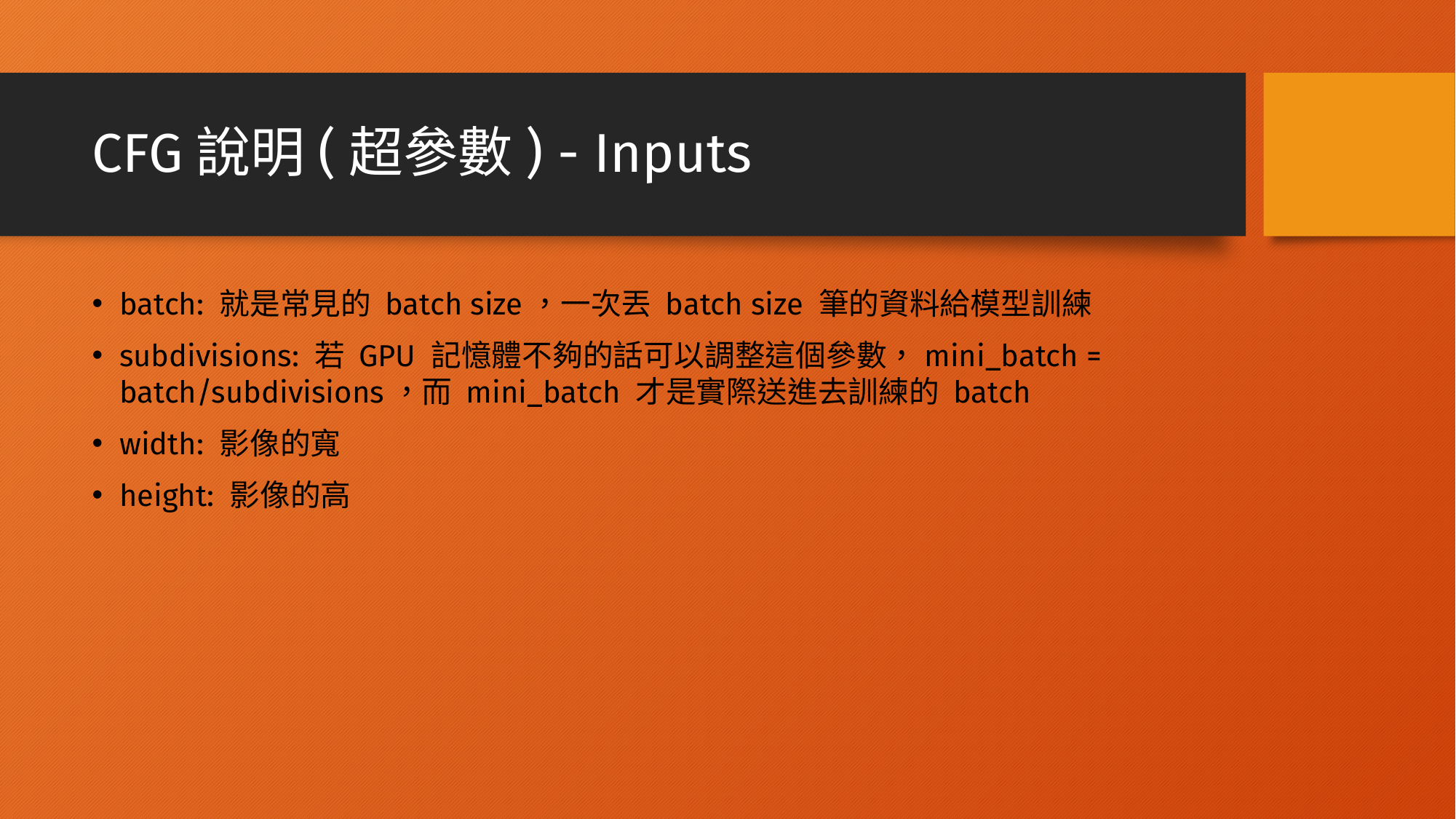

# CFG說明(超參數) - Inputs
batch: 就是常見的 batch size，一次丟 batch size 筆的資料給模型訓練
subdivisions: 若 GPU 記憶體不夠的話可以調整這個參數，mini_batch = batch/subdivisions，而 mini_batch 才是實際送進去訓練的 batch
width: 影像的寬
height: 影像的高